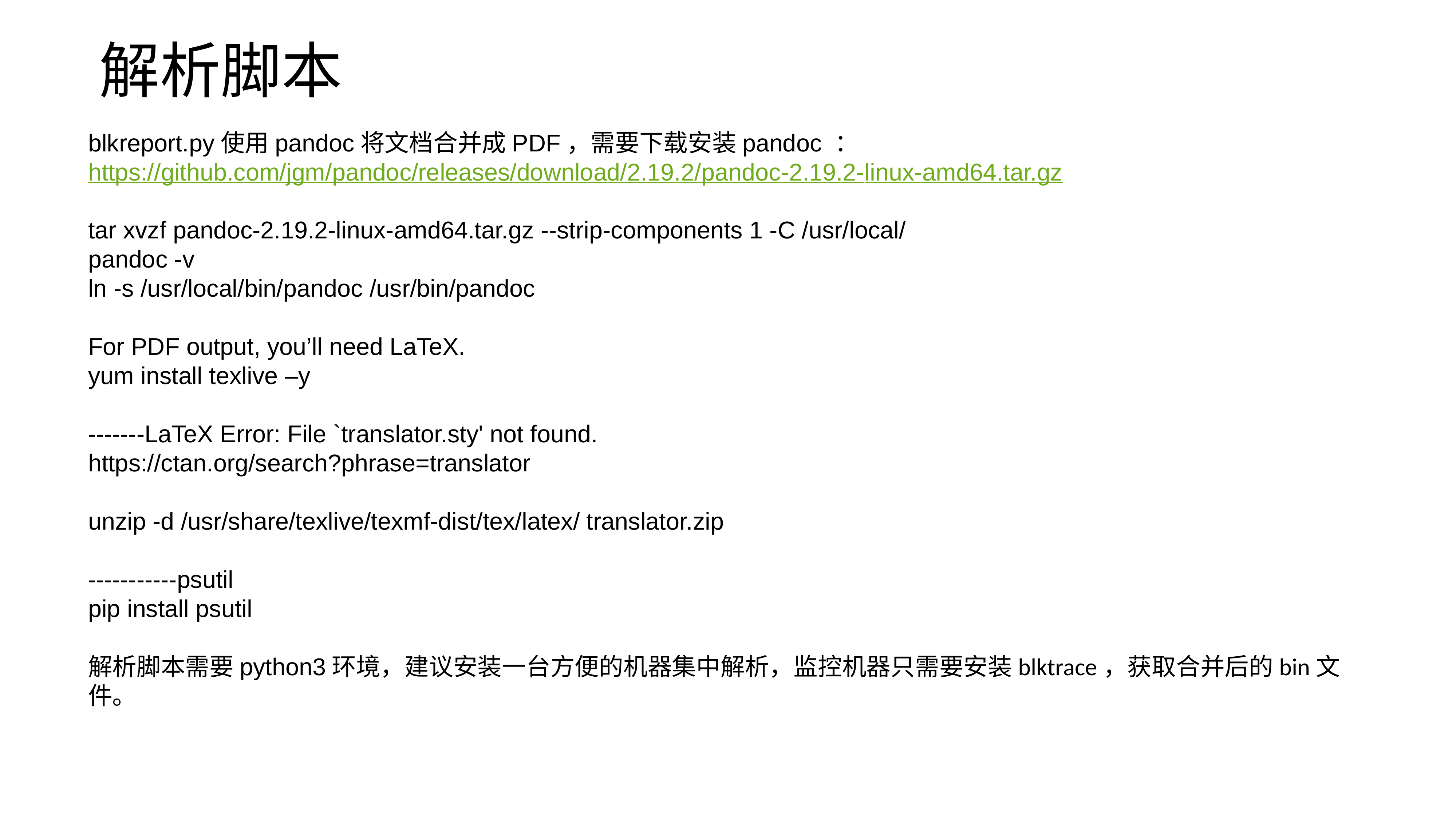

解析脚本
blkreport.py使用pandoc将文档合并成PDF，需要下载安装pandoc ：
https://github.com/jgm/pandoc/releases/download/2.19.2/pandoc-2.19.2-linux-amd64.tar.gz

tar xvzf pandoc-2.19.2-linux-amd64.tar.gz --strip-components 1 -C /usr/local/
pandoc -v
ln -s /usr/local/bin/pandoc /usr/bin/pandoc

For PDF output, you’ll need LaTeX.
yum install texlive –y

-------LaTeX Error: File `translator.sty' not found.
https://ctan.org/search?phrase=translator

unzip -d /usr/share/texlive/texmf-dist/tex/latex/ translator.zip

-----------psutil
pip install psutil

解析脚本需要python3环境，建议安装一台方便的机器集中解析，监控机器只需要安装blktrace，获取合并后的bin文件。